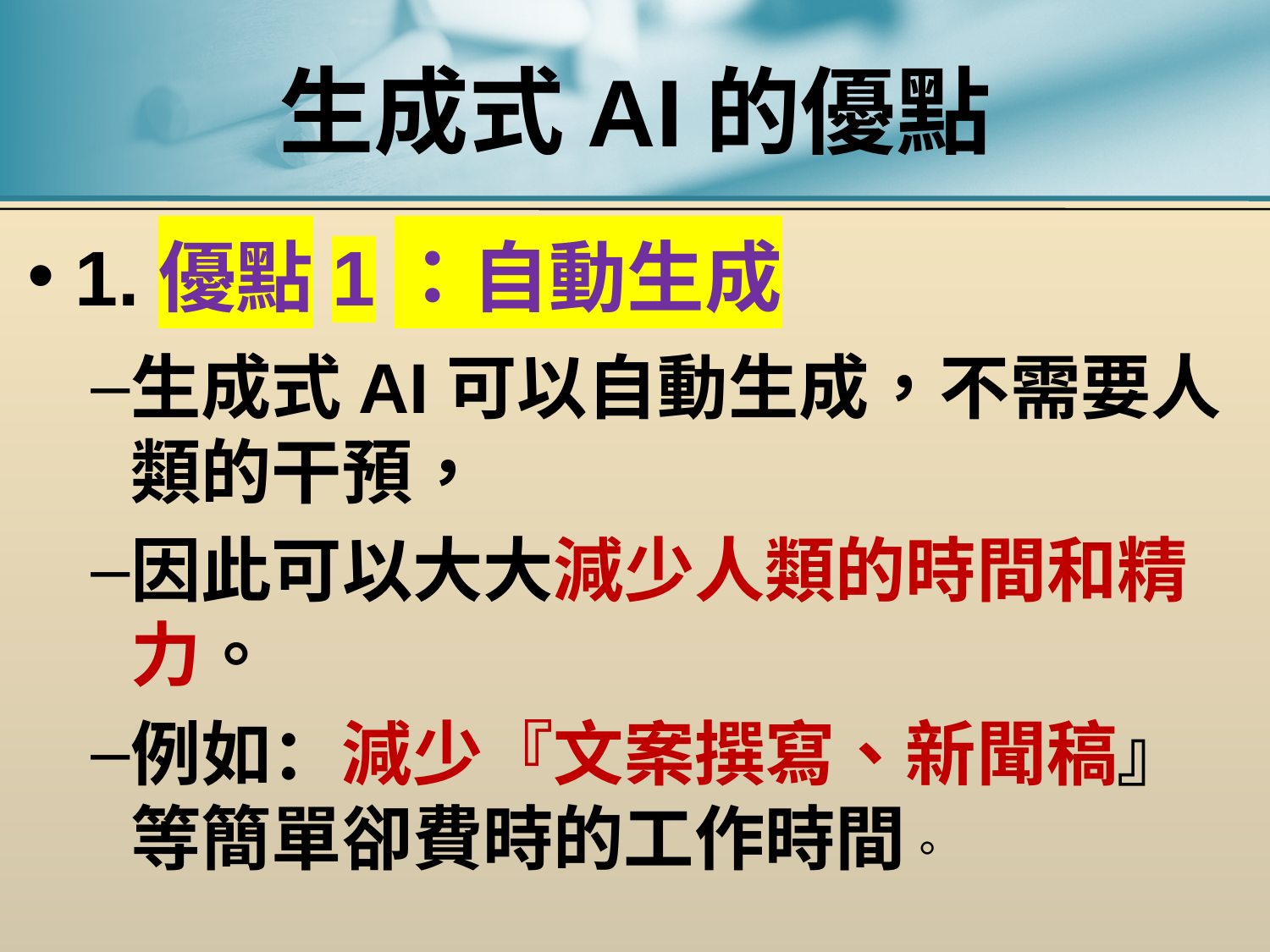

# 生成式AI的優點
1.優點1：自動生成
生成式AI可以自動生成，不需要人類的干預，
因此可以大大減少人類的時間和精力。
例如：減少『文案撰寫、新聞稿』等簡單卻費時的工作時間。